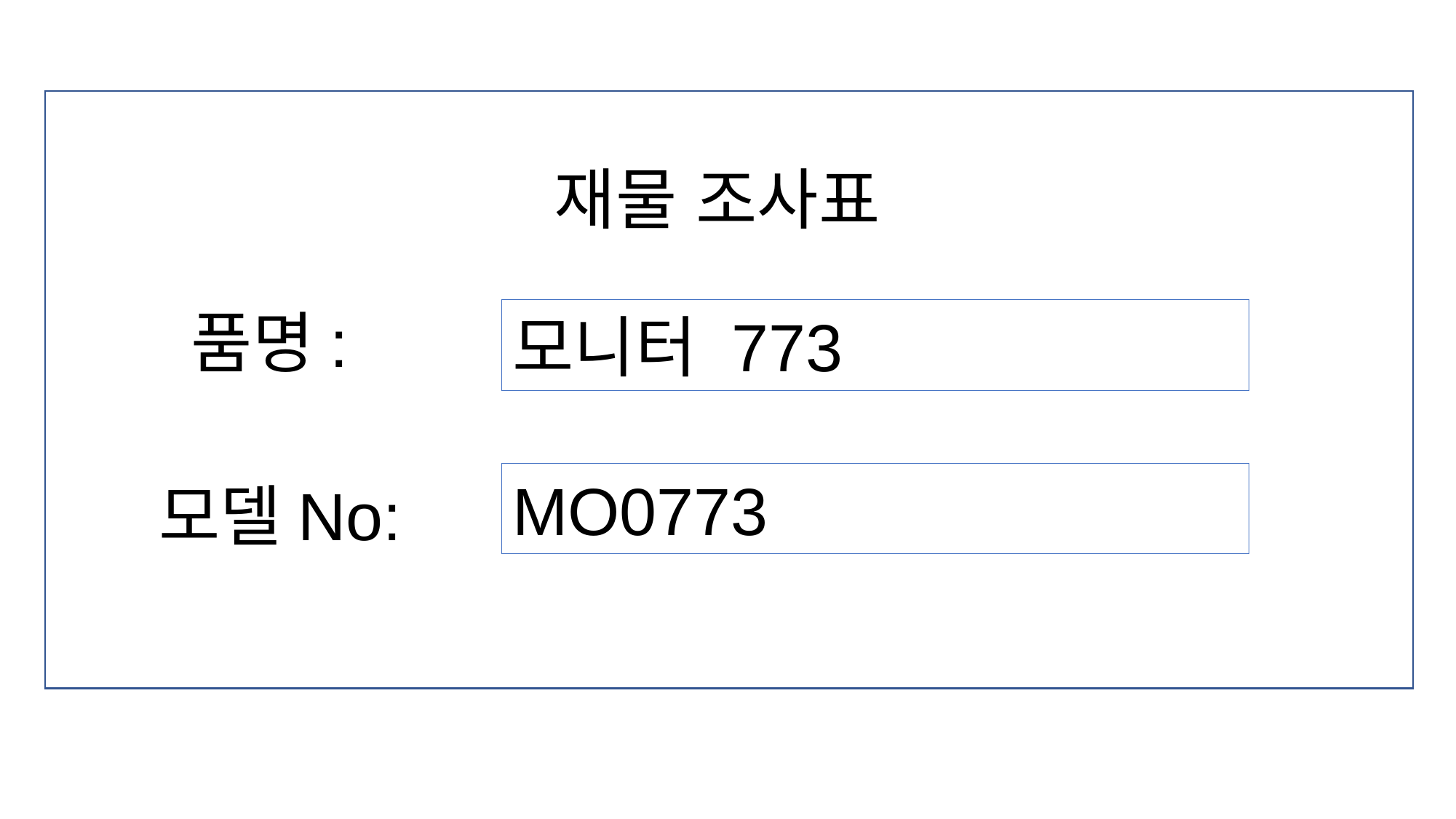

재물 조사표
품명:
모니터 773
MO0773
모델No: